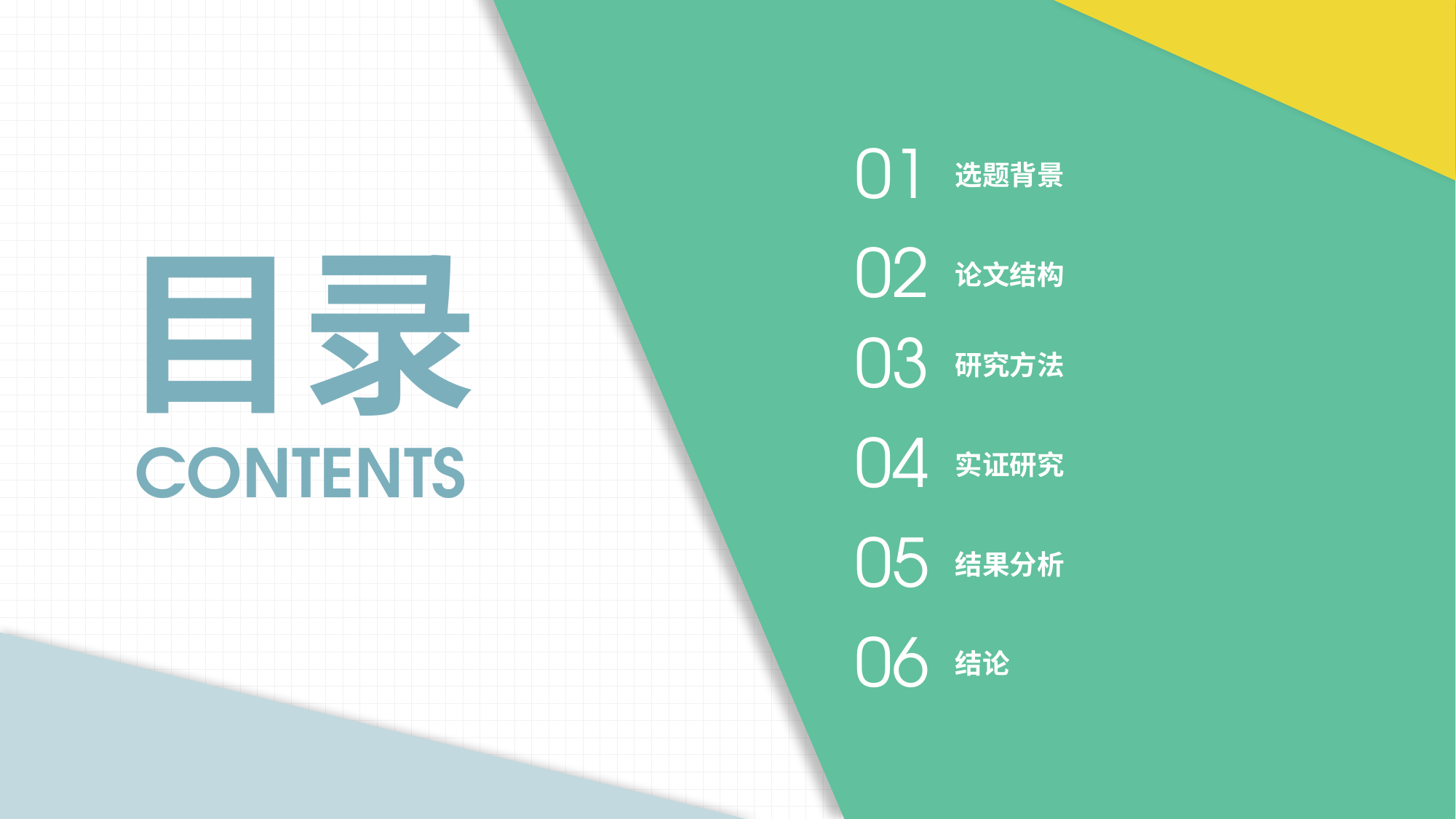

01
选题背景
02
论文结构
03
研究方法
04
实证研究
05
结果分析
06
结论